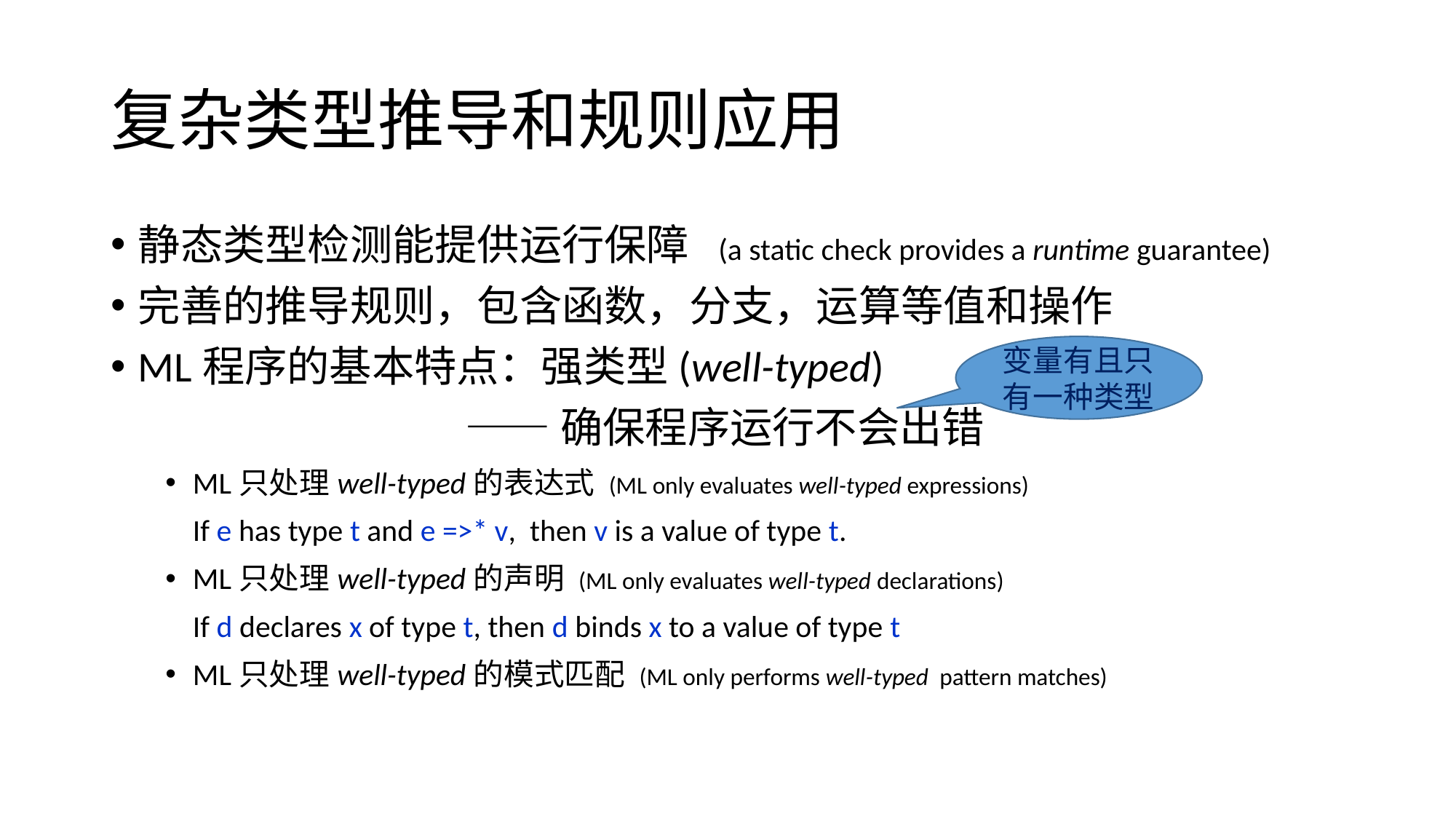

# 复杂类型推导和规则应用
静态类型检测能提供运行保障  (a static check provides a runtime guarantee)
完善的推导规则，包含函数，分支，运算等值和操作
ML程序的基本特点：强类型(well-typed)
				——确保程序运行不会出错
ML只处理well-typed的表达式 (ML only evaluates well-typed expressions)
	If e has type t and e =>* v,  then v is a value of type t.
ML只处理well-typed的声明 (ML only evaluates well-typed declarations)
	If d declares x of type t, then d binds x to a value of type t
ML只处理well-typed的模式匹配 (ML only performs well-typed  pattern matches)

变量有且只有一种类型